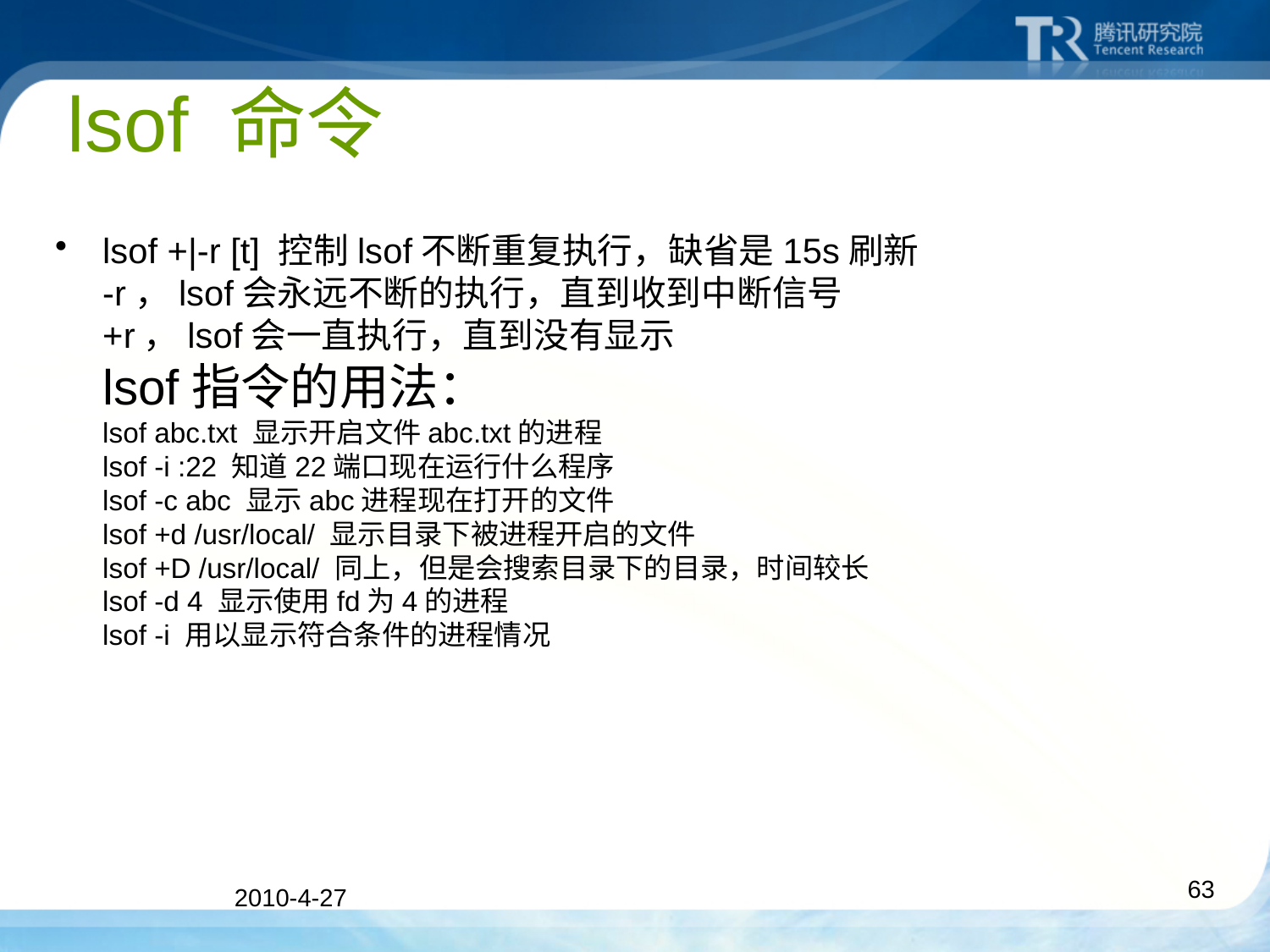

# lsof 命令
lsof +|-r [t] 控制lsof不断重复执行，缺省是15s刷新
-r，lsof会永远不断的执行，直到收到中断信号
+r，lsof会一直执行，直到没有显示
lsof指令的用法：
lsof abc.txt 显示开启文件abc.txt的进程
lsof -i :22 知道22端口现在运行什么程序
lsof -c abc 显示abc进程现在打开的文件
lsof +d /usr/local/ 显示目录下被进程开启的文件
lsof +D /usr/local/ 同上，但是会搜索目录下的目录，时间较长
lsof -d 4 显示使用fd为4的进程
lsof -i 用以显示符合条件的进程情况
2010-4-27
63